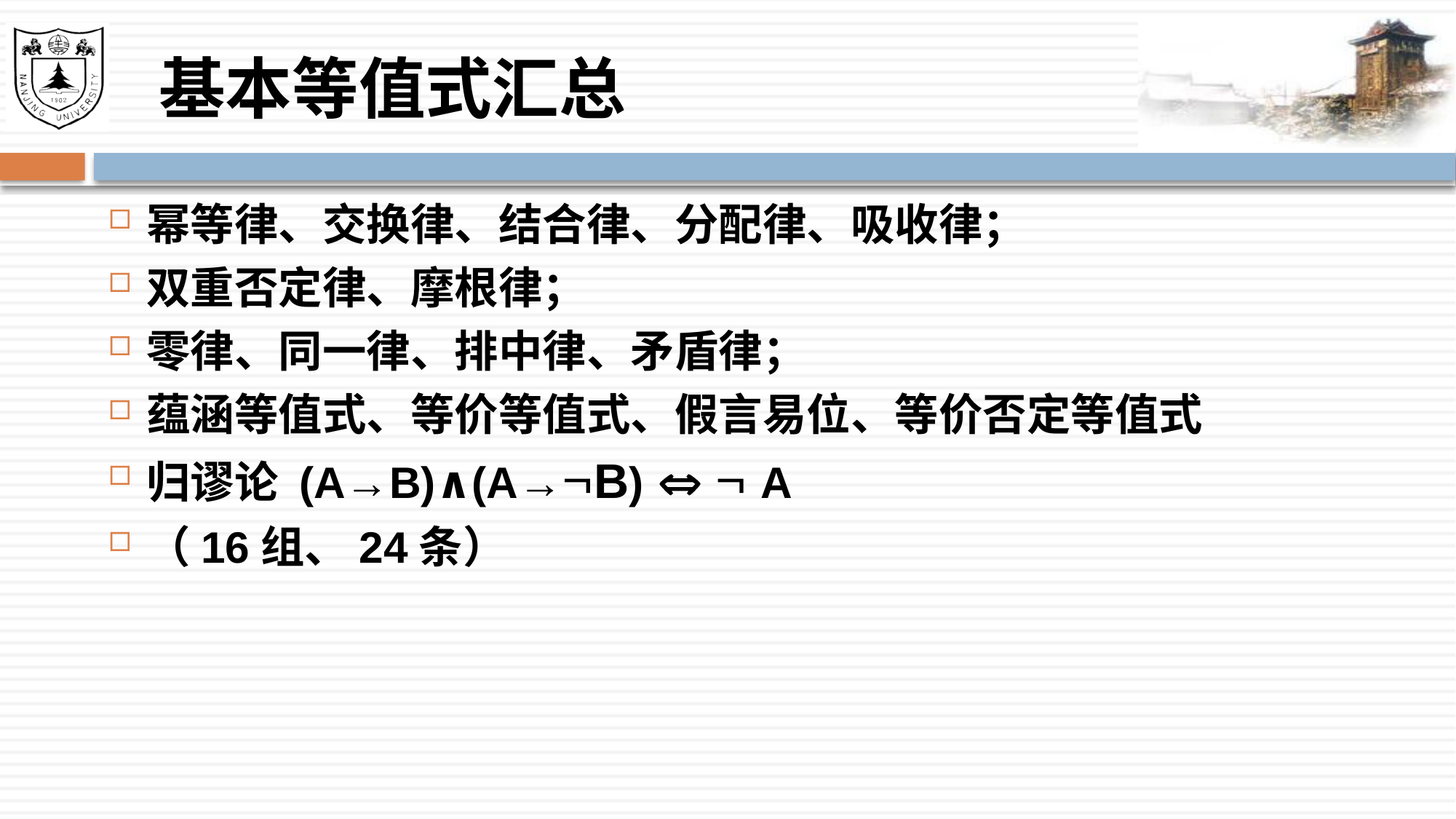

# 基本等值式汇总
幂等律、交换律、结合律、分配律、吸收律；
双重否定律、摩根律；
零律、同一律、排中律、矛盾律；
蕴涵等值式、等价等值式、假言易位、等价否定等值式
归谬论 (A→B)∧(A→¬B) ⇔ ¬ A
（16组、24条）